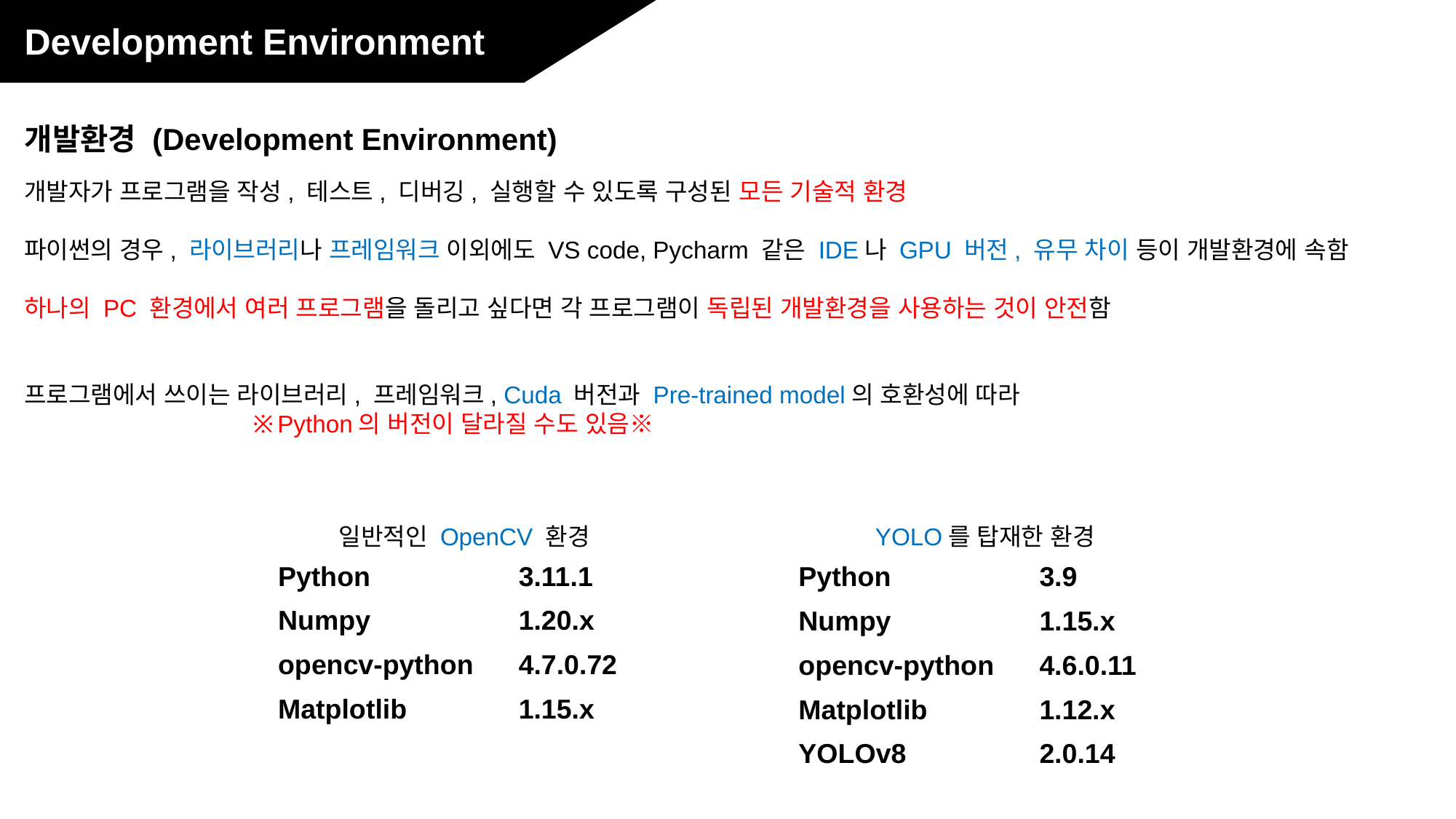

Development Environment
개발환경 (Development Environment)
개발자가 프로그램을 작성, 테스트, 디버깅, 실행할 수 있도록 구성된 모든 기술적 환경

파이썬의 경우, 라이브러리나 프레임워크 이외에도 VS code, Pycharm 같은 IDE나 GPU 버전, 유무 차이 등이 개발환경에 속함

하나의 PC 환경에서 여러 프로그램을 돌리고 싶다면 각 프로그램이 독립된 개발환경을 사용하는 것이 안전함

프로그램에서 쓰이는 라이브러리, 프레임워크, Cuda 버전과 Pre-trained model의 호환성에 따라
                                  ※Python의 버전이 달라질 수도 있음※
일반적인 OpenCV 환경
YOLO를 탑재한 환경
| Python | 3.11.1 |
| --- | --- |
| Numpy | 1.20.x |
| opencv-python | 4.7.0.72 |
| Matplotlib | 1.15.x |
|  |  |
| Python | 3.9 |
| --- | --- |
| Numpy | 1.15.x |
| opencv-python | 4.6.0.11 |
| Matplotlib | 1.12.x |
| YOLOv8 | 2.0.14 |